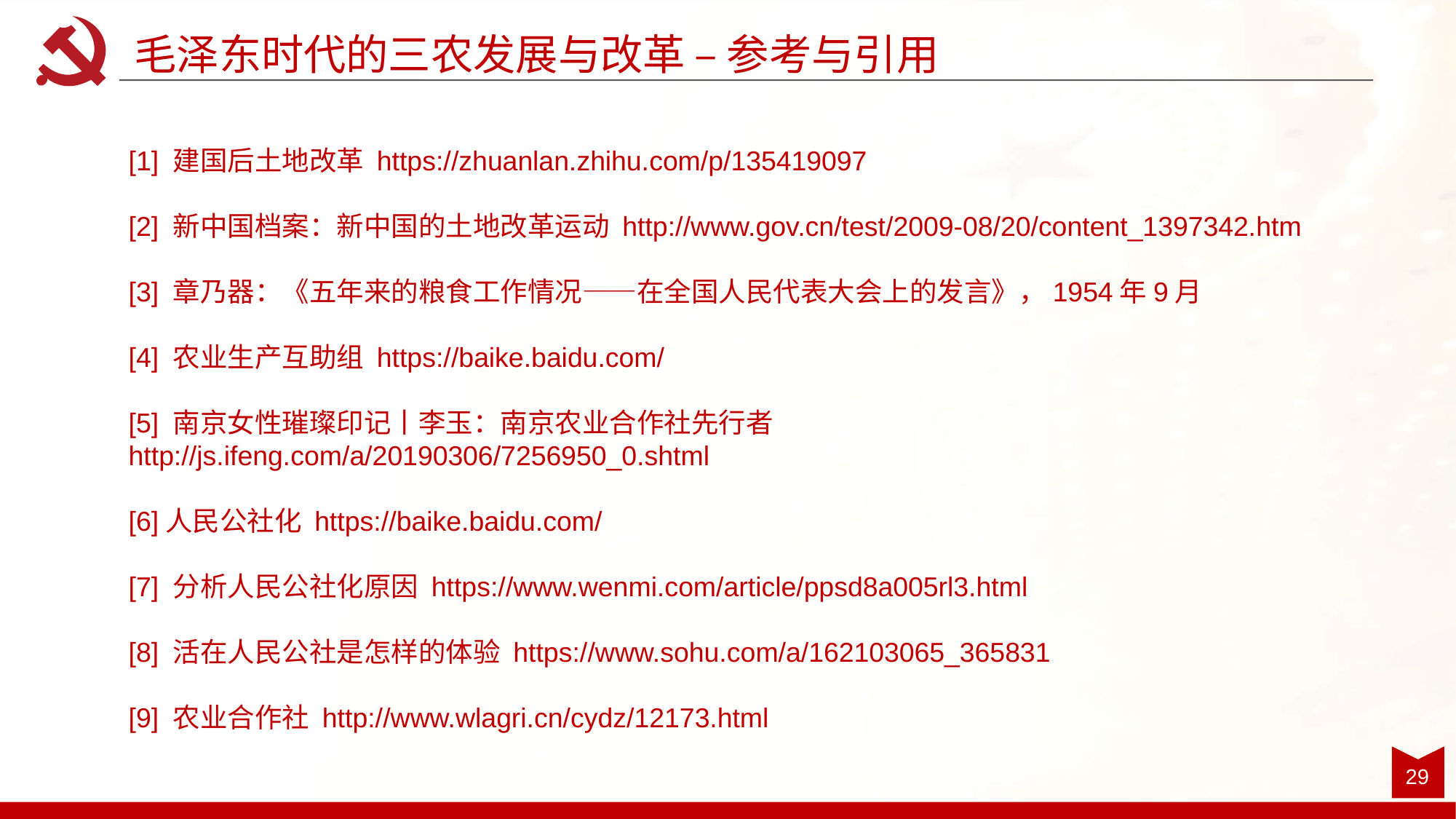

毛泽东时代的三农发展与改革 – 参考与引用

[1] 建国后土地改革 https://zhuanlan.zhihu.com/p/135419097

[2] 新中国档案：新中国的土地改革运动 http://www.gov.cn/test/2009-08/20/content_1397342.htm

[3] 章乃器：《五年来的粮食工作情况——在全国人民代表大会上的发言》，1954年9月

[4] 农业生产互助组 https://baike.baidu.com/

[5] 南京女性璀璨印记丨李玉：南京农业合作社先行者 http://js.ifeng.com/a/20190306/7256950_0.shtml

[6]人民公社化 https://baike.baidu.com/

[7] 分析人民公社化原因 https://www.wenmi.com/article/ppsd8a005rl3.html

[8] 活在人民公社是怎样的体验 https://www.sohu.com/a/162103065_365831

[9] 农业合作社 http://www.wlagri.cn/cydz/12173.html